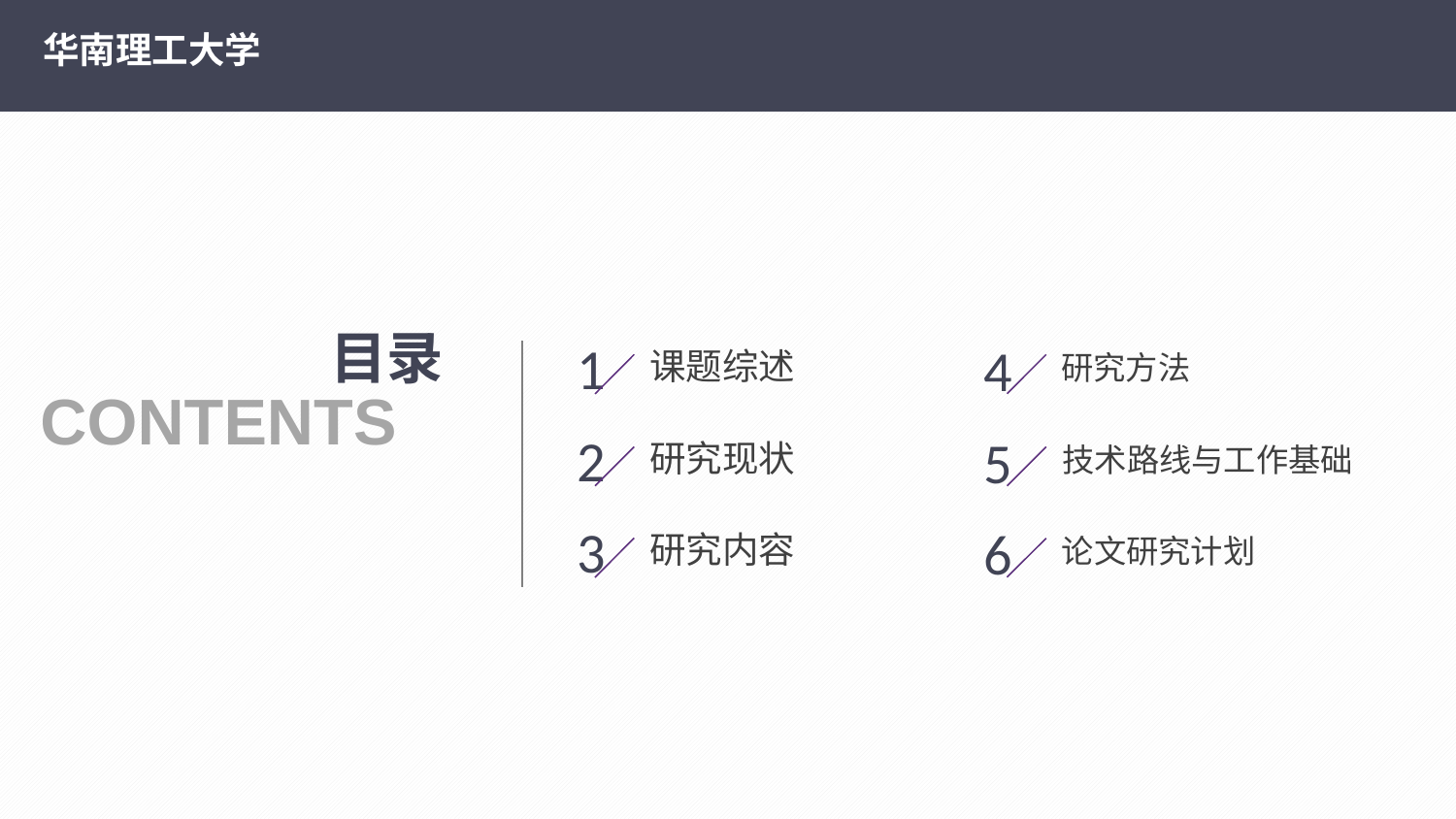

目录
1
4
课题综述
研究方法
CONTENTS
2
5
研究现状
技术路线与工作基础
3
6
研究内容
论文研究计划